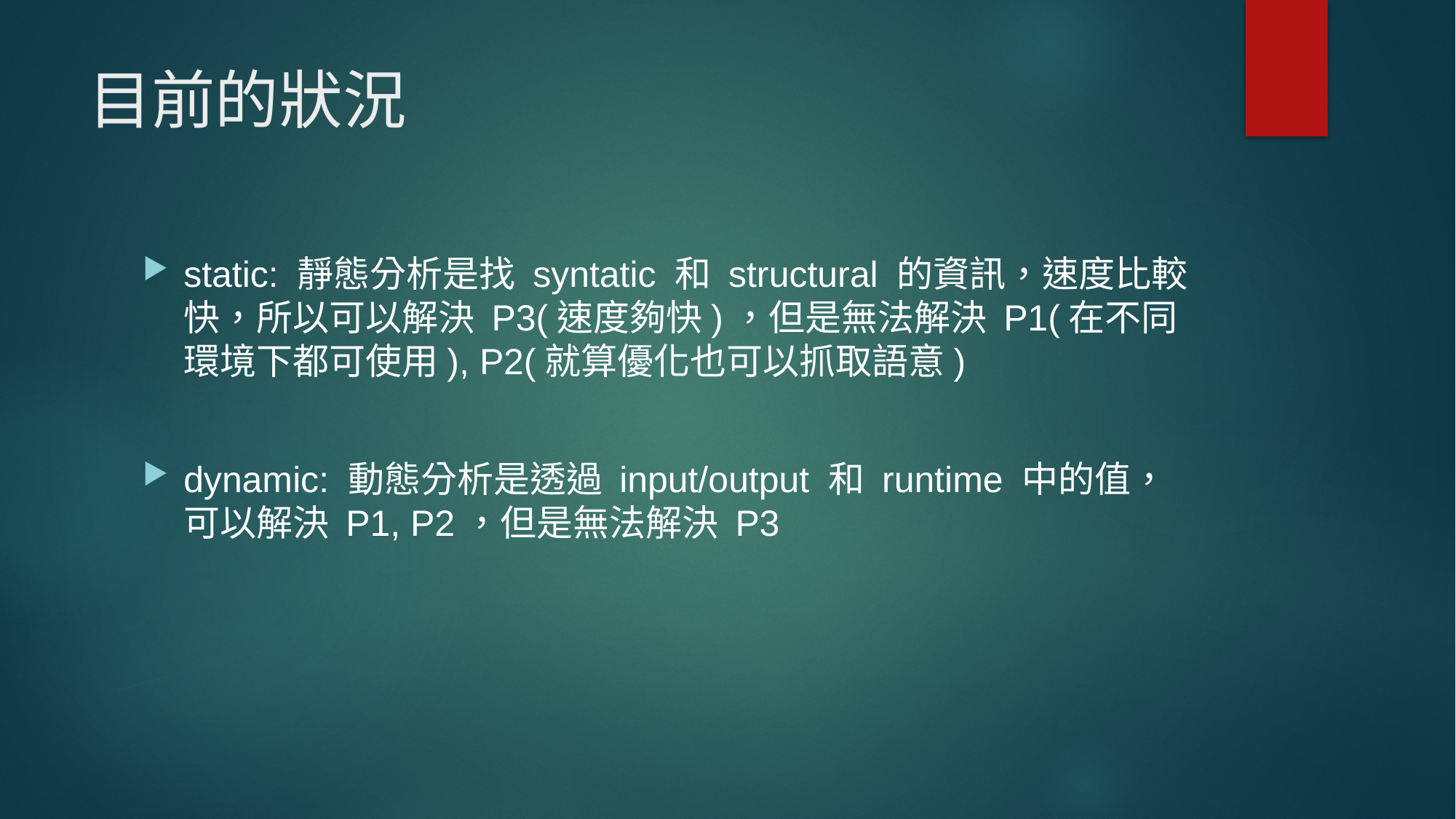

# 目前的狀況
static: 靜態分析是找 syntatic 和 structural 的資訊，速度比較快，所以可以解決 P3(速度夠快)，但是無法解決 P1(在不同環境下都可使用), P2(就算優化也可以抓取語意)

dynamic: 動態分析是透過 input/output 和 runtime 中的值，可以解決 P1, P2，但是無法解決 P3